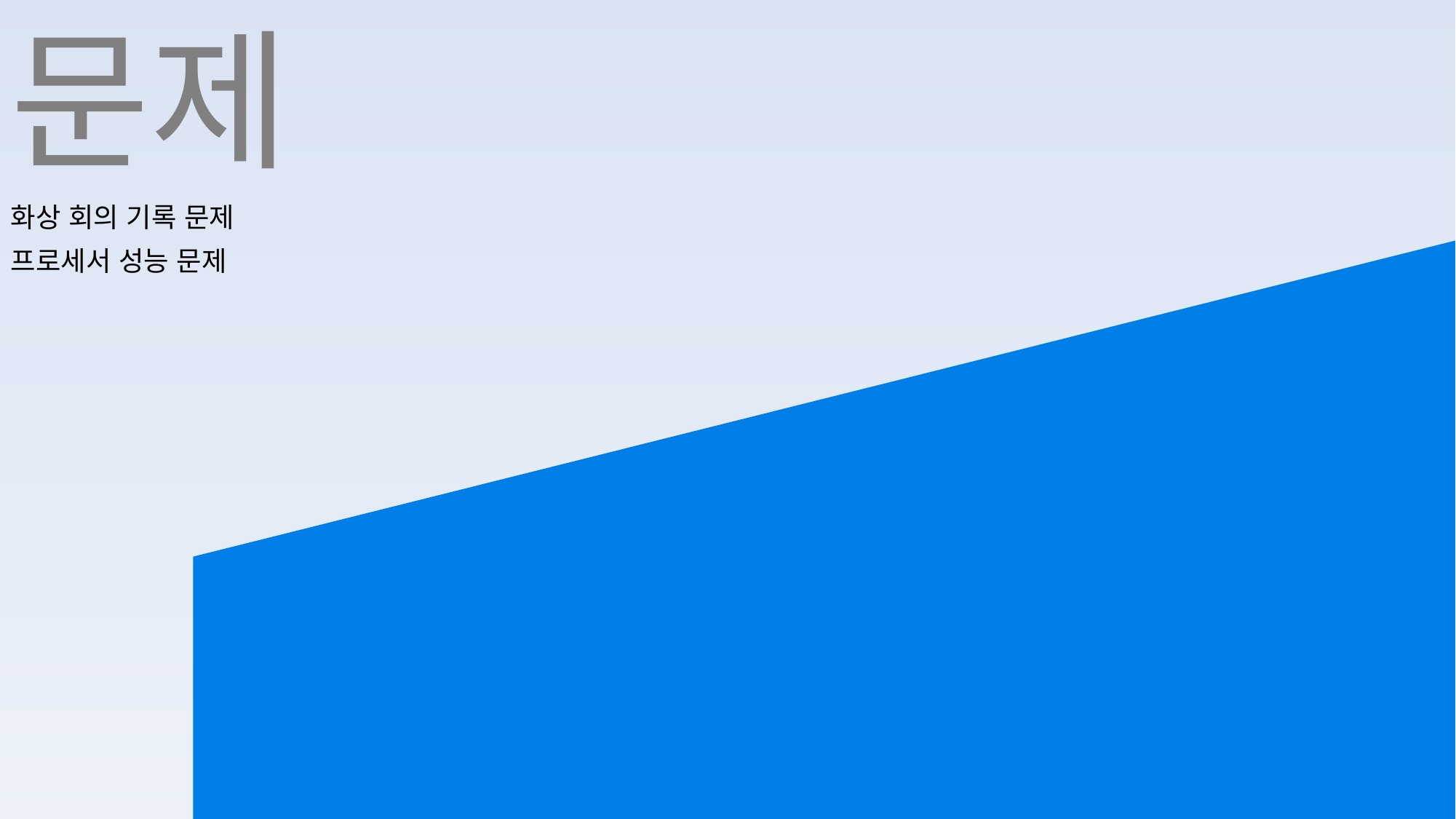

문제

화상 회의 기록 문제
프로세서 성능 문제